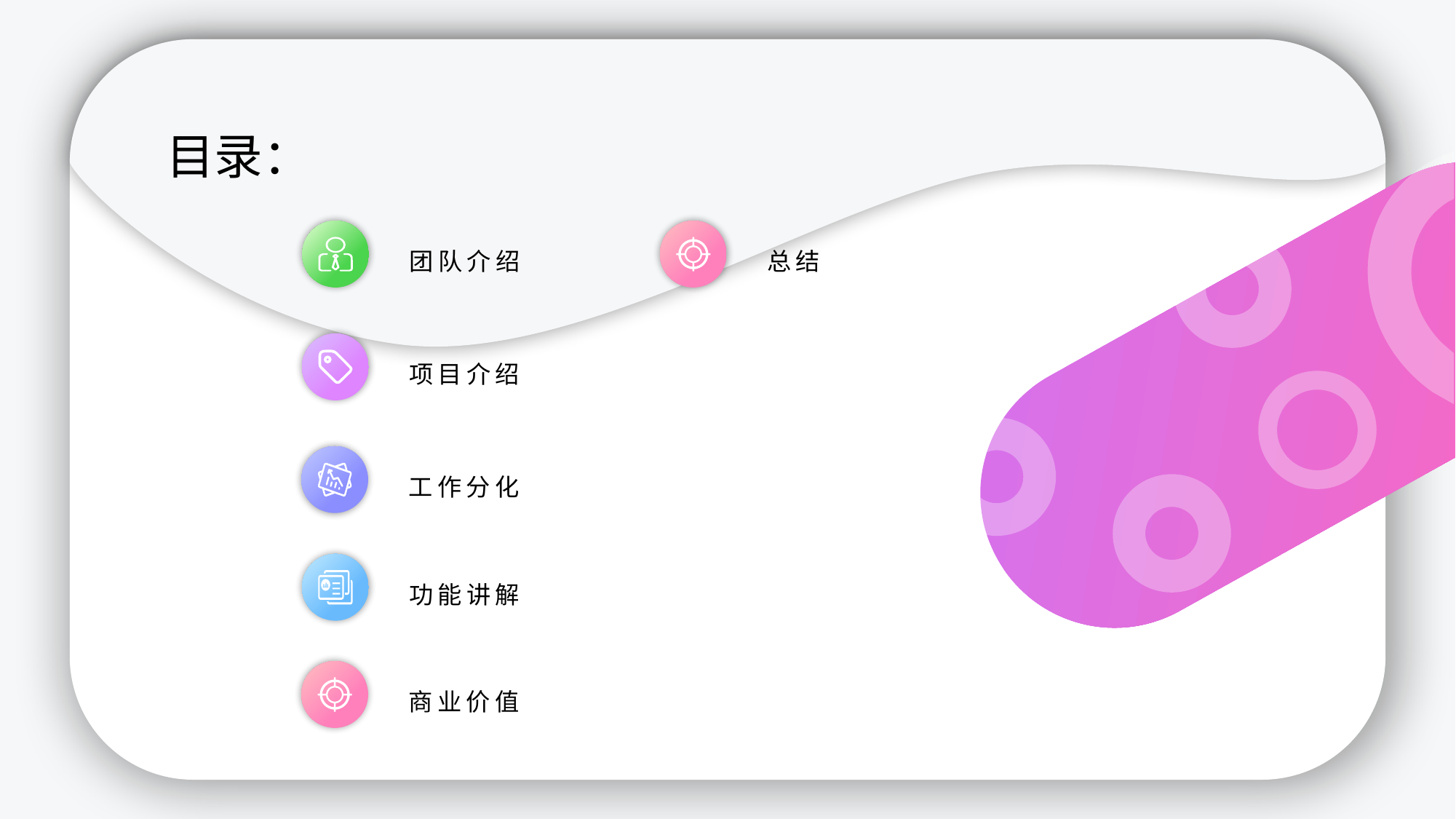

目录：

团队介绍

总结

项目介绍

工作分化

功能讲解

商业价值